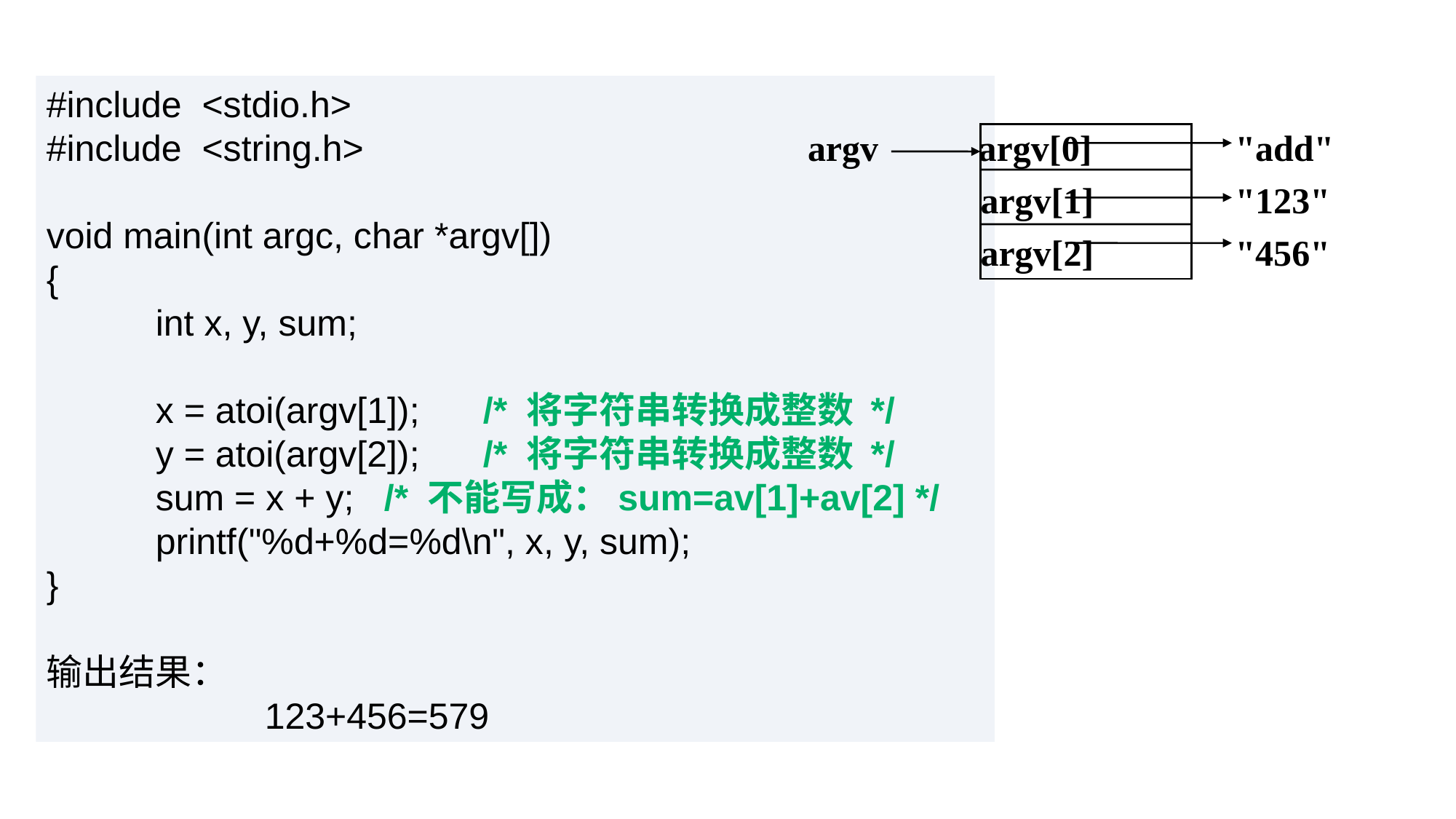

#include  <stdio.h>
#include  <string.h>

void main(int argc, char *argv[])
{
	int x, y, sum;

	x = atoi(argv[1]);	/* 将字符串转换成整数 */
	y = atoi(argv[2]);	/* 将字符串转换成整数 */
	sum = x + y;	 /* 不能写成：sum=av[1]+av[2] */
	printf("%d+%d=%d\n", x, y, sum);
}

输出结果：
		123+456=579

  argv           argv[0]		 "add"
                     argv[1]		 "123"
                     argv[2]		 "456"